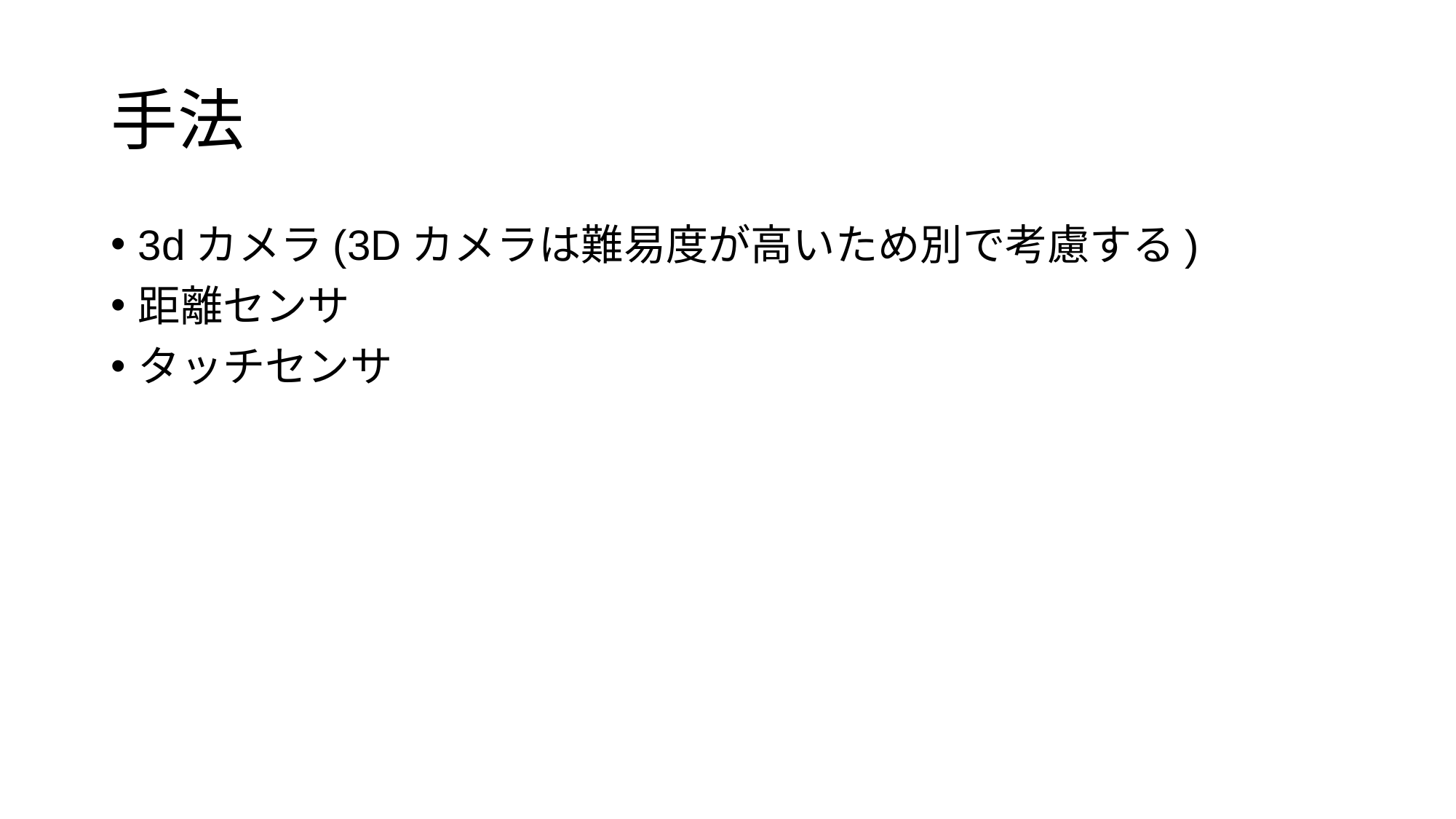

# 手法
3dカメラ(3Dカメラは難易度が高いため別で考慮する)
距離センサ
タッチセンサ